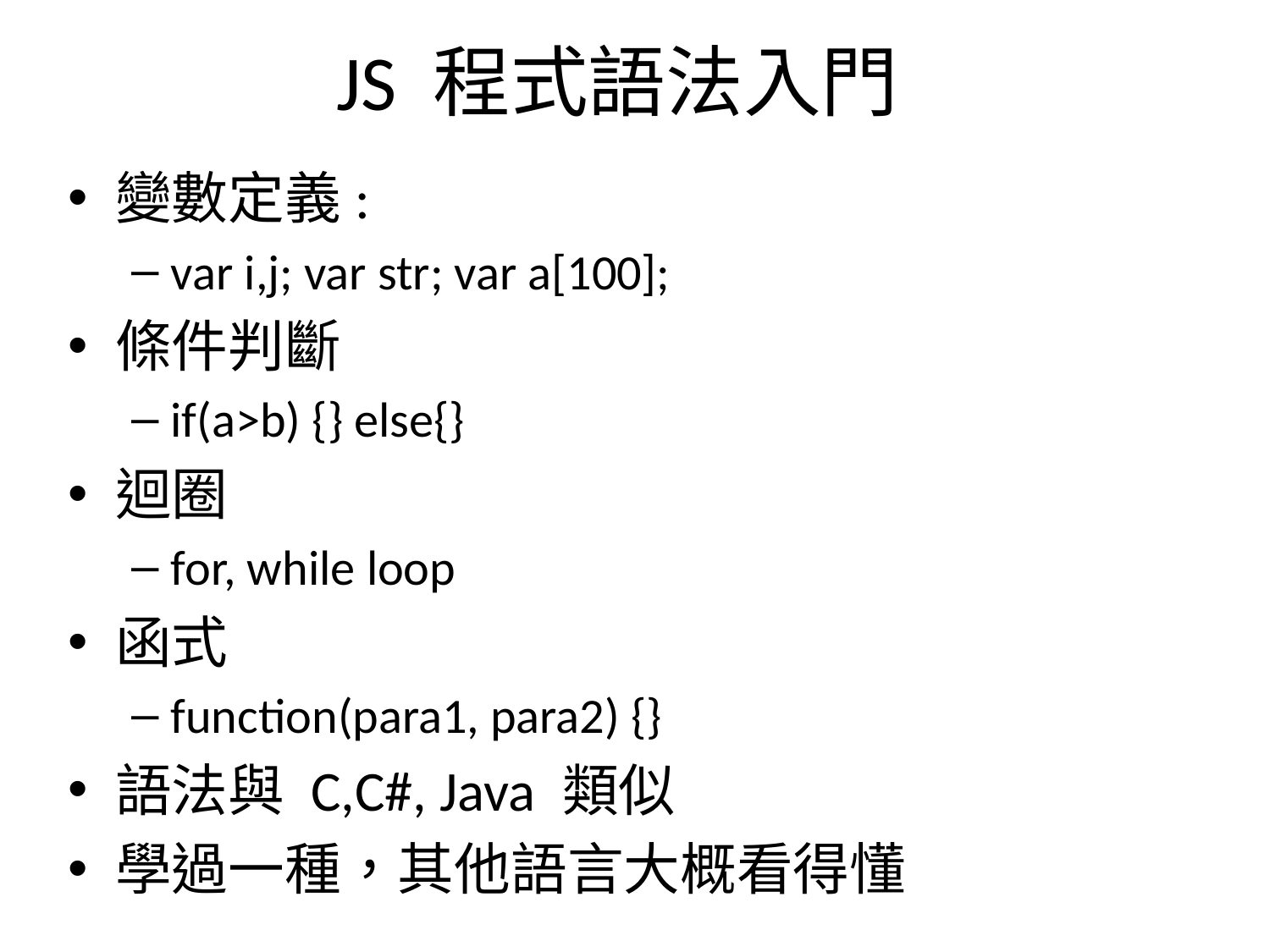

# JS 程式語法入門
變數定義:
var i,j; var str; var a[100];
條件判斷
if(a>b) {} else{}
迴圈
for, while loop
函式
function(para1, para2) {}
語法與 C,C#, Java 類似
學過一種，其他語言大概看得懂